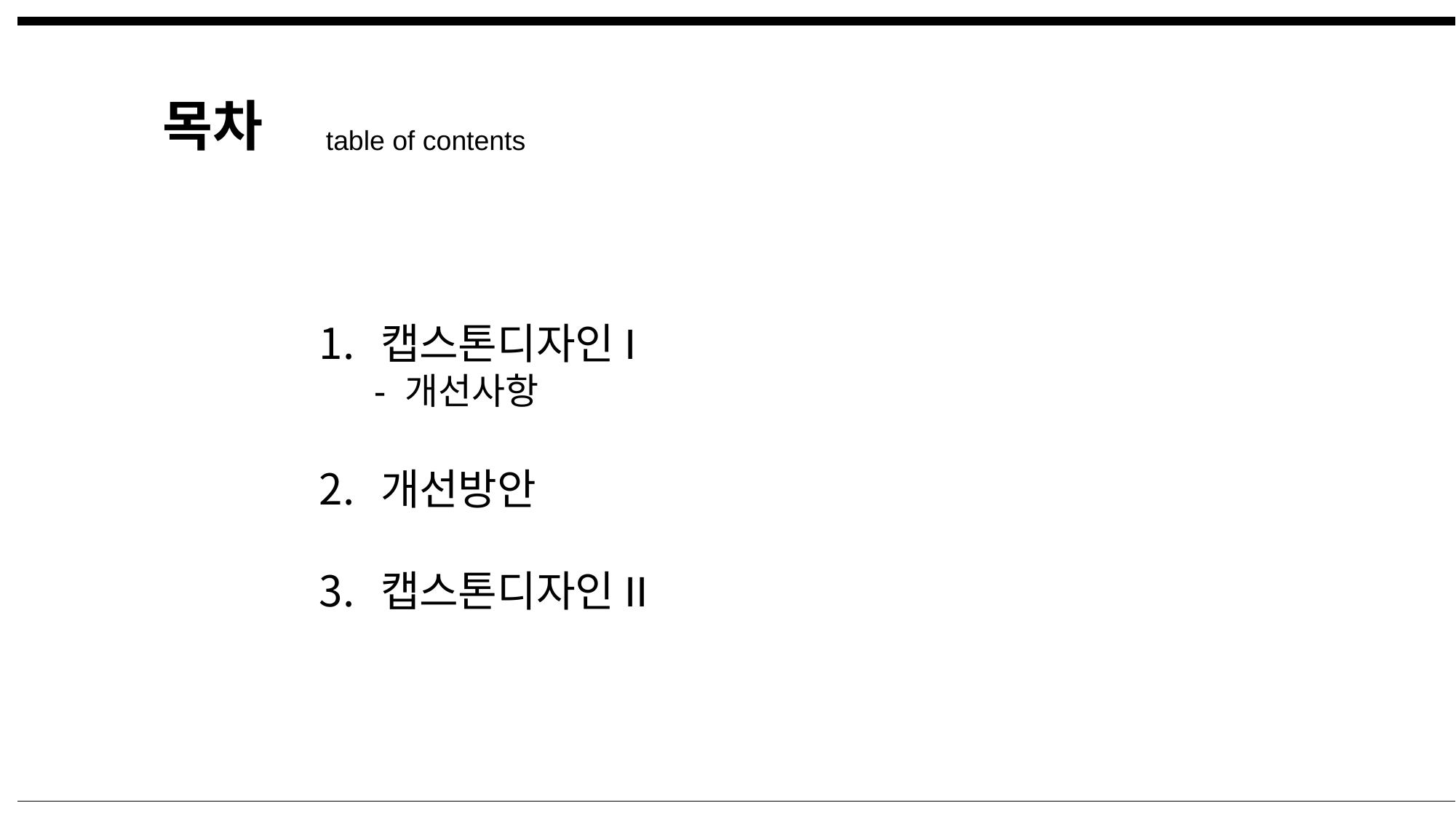

목차
table of contents
캡스톤디자인I
- 개선사항

개선방안

캡스톤디자인II